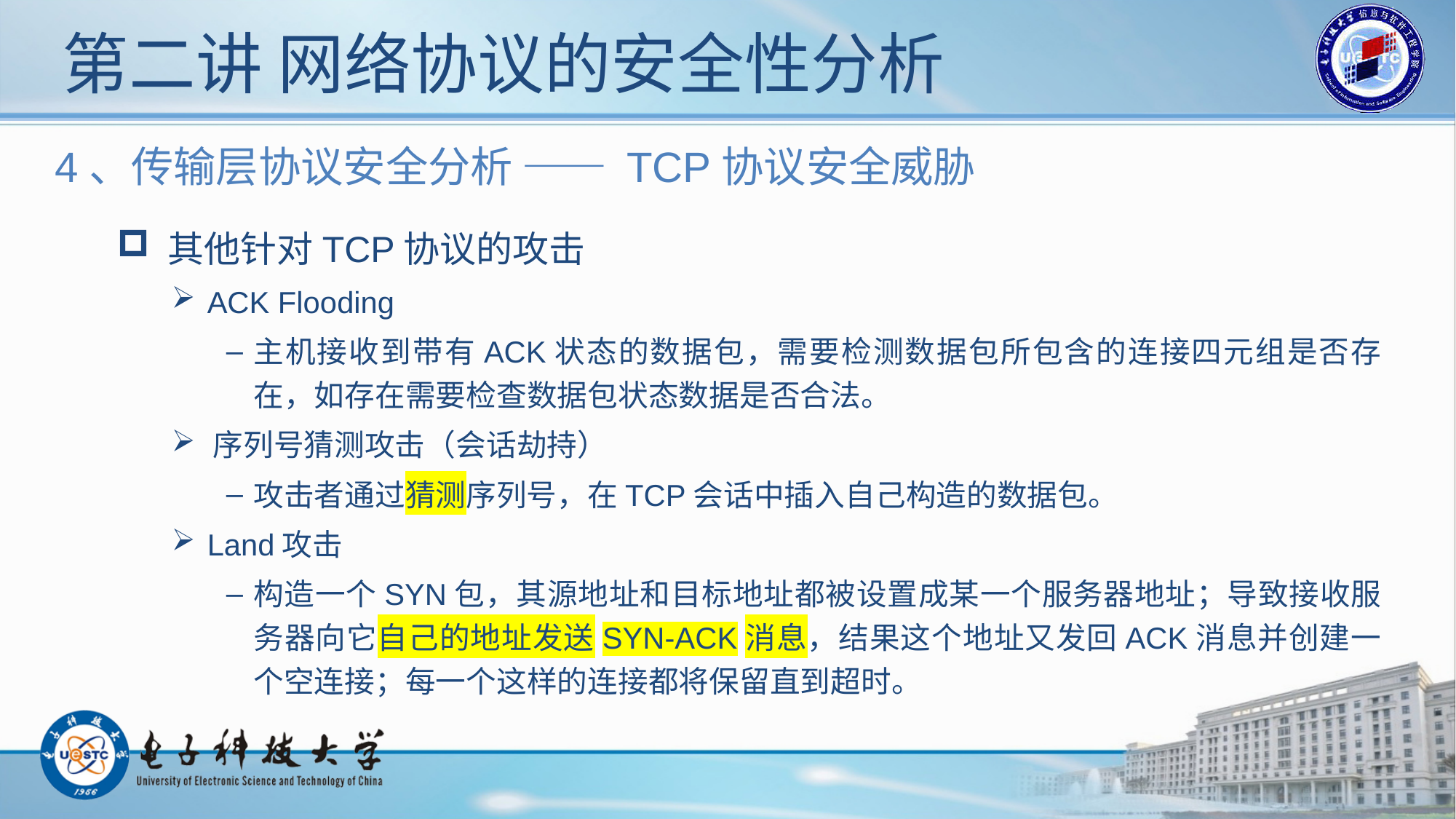

# 第二讲 网络协议的安全性分析
4、传输层协议安全分析 —— TCP协议安全威胁
 其他针对TCP协议的攻击
 ACK Flooding
主机接收到带有ACK状态的数据包，需要检测数据包所包含的连接四元组是否存在，如存在需要检查数据包状态数据是否合法。
 序列号猜测攻击（会话劫持）
攻击者通过猜测序列号，在TCP会话中插入自己构造的数据包。
 Land攻击
构造一个SYN包，其源地址和目标地址都被设置成某一个服务器地址；导致接收服务器向它自己的地址发送SYN-ACK消息，结果这个地址又发回ACK消息并创建一个空连接；每一个这样的连接都将保留直到超时。